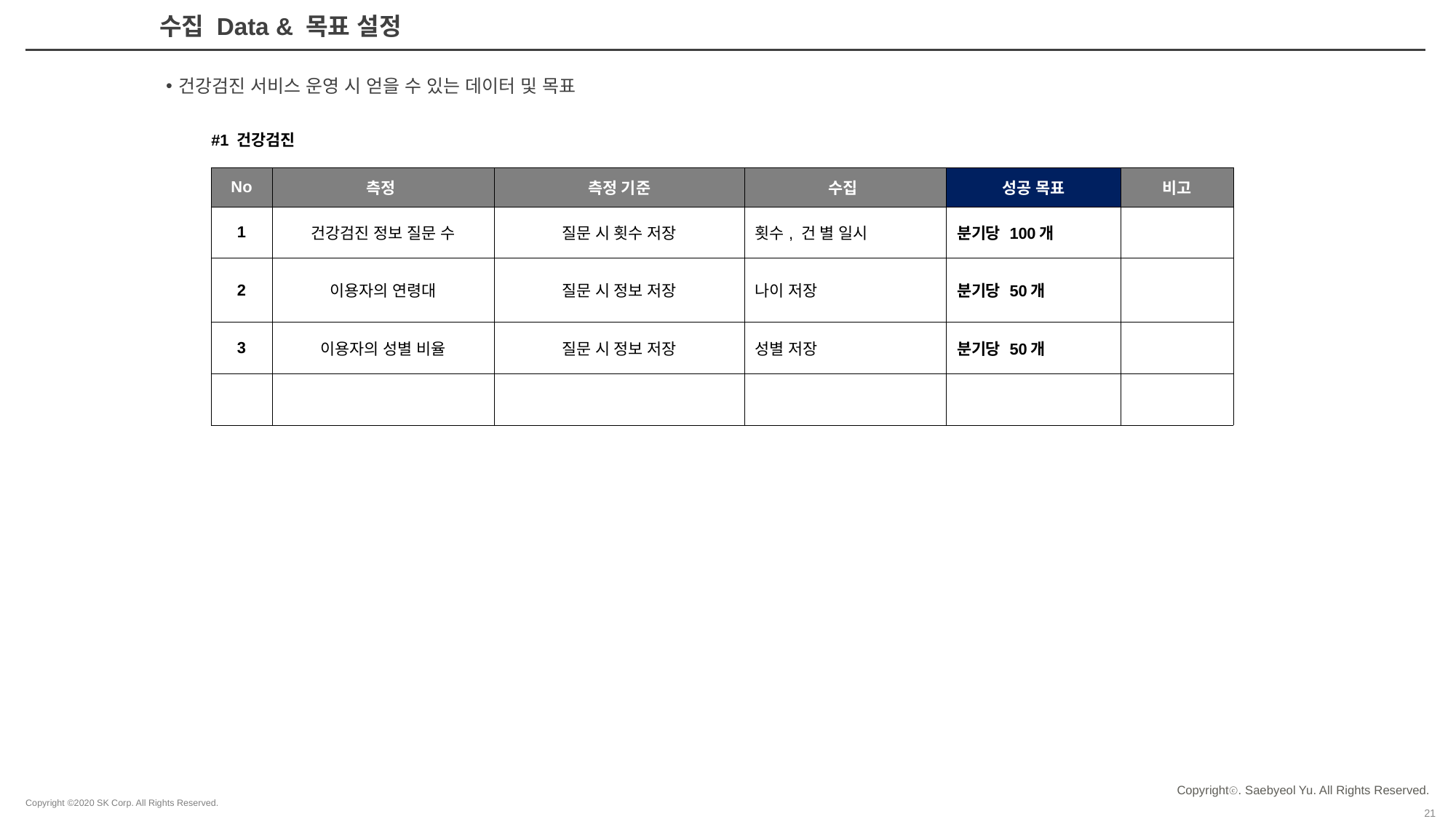

수집 Data & 목표 설정
건강검진 서비스 운영 시 얻을 수 있는 데이터 및 목표
#1 건강검진
| No | 측정 | 측정 기준 | 수집 | 성공 목표 | 비고 |
| --- | --- | --- | --- | --- | --- |
| 1 | 건강검진 정보 질문 수 | 질문 시 횟수 저장 | 횟수, 건 별 일시 | 분기당 100개 |  |
| 2 | 이용자의 연령대 | 질문 시 정보 저장 | 나이 저장 | 분기당 50개 |  |
| 3 | 이용자의 성별 비율 | 질문 시 정보 저장 | 성별 저장 | 분기당 50개 |  |
|  |  |  |  |  |  |
21